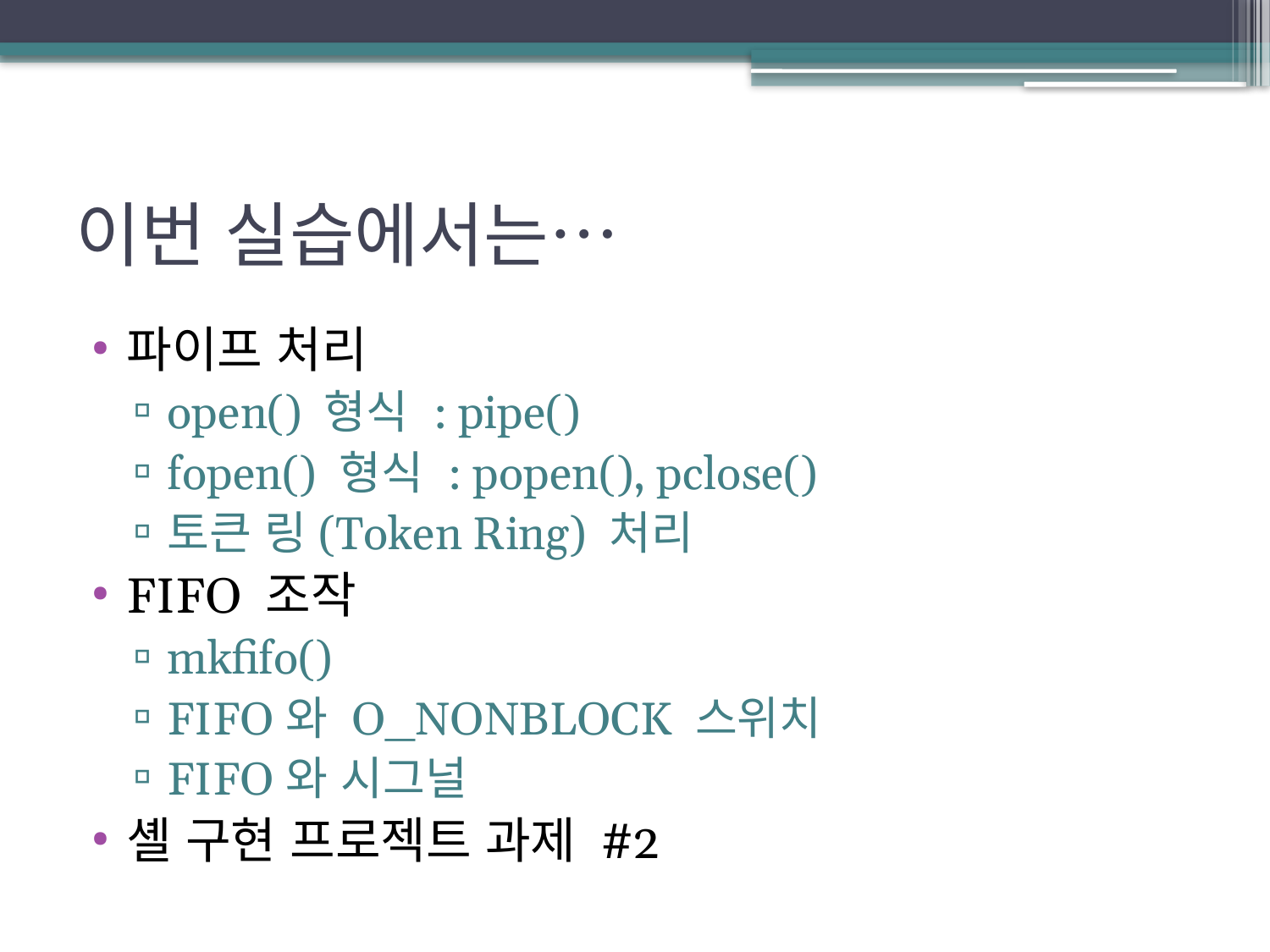

# 이번 실습에서는…
파이프 처리
open() 형식 : pipe()
fopen() 형식 : popen(), pclose()
토큰 링(Token Ring) 처리
FIFO 조작
mkfifo()
FIFO와 O_NONBLOCK 스위치
FIFO와 시그널
셸 구현 프로젝트 과제 #2